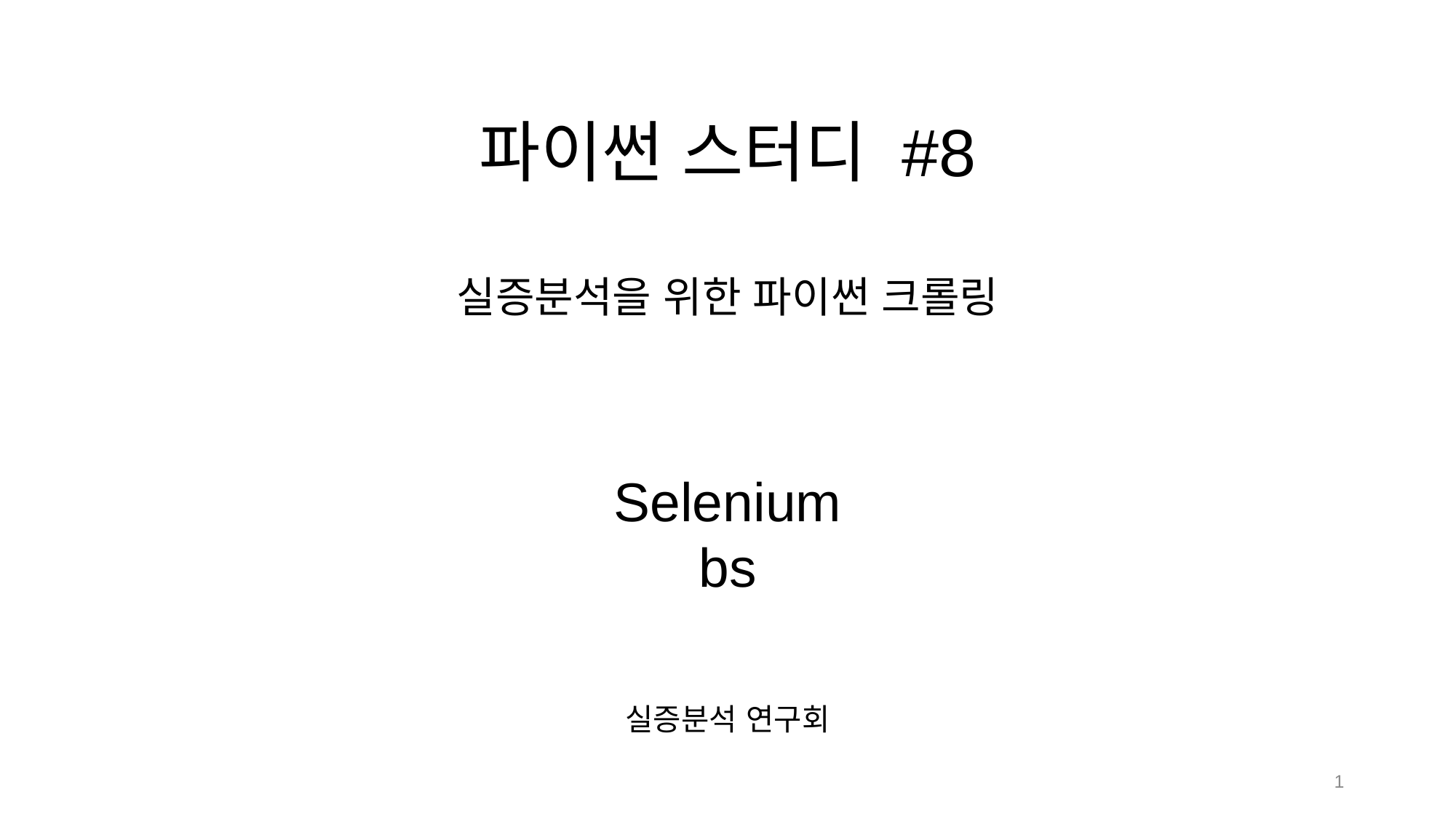

# 파이썬 스터디 #8 실증분석을 위한 파이썬 크롤링 Selenium bs 실증분석 연구회
1